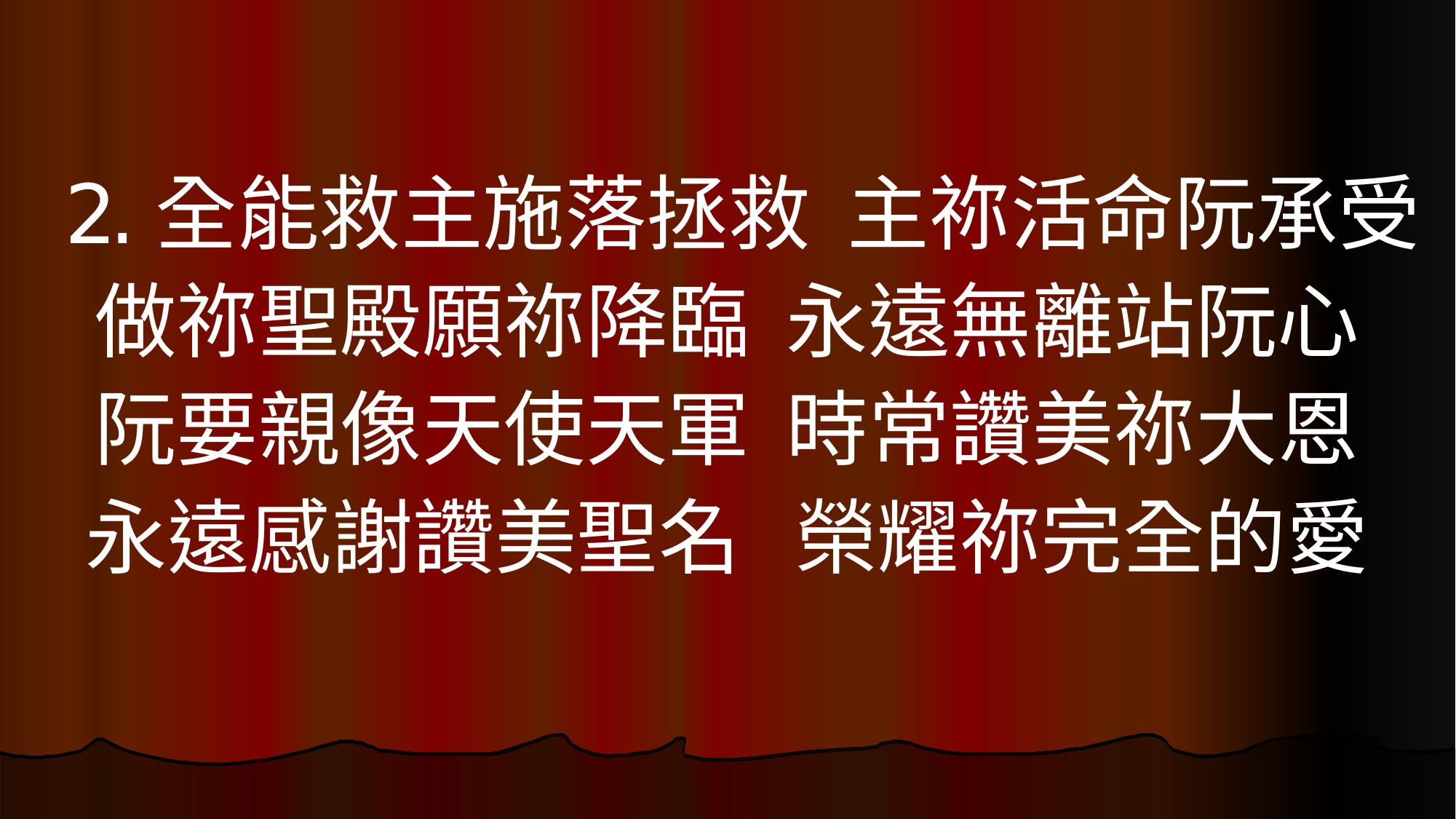

2.全能救主施落拯救  主祢活命阮承受
做祢聖殿願祢降臨  永遠無離站阮心
阮要親像天使天軍  時常讚美祢大恩
永遠感謝讚美聖名   榮耀祢完全的愛